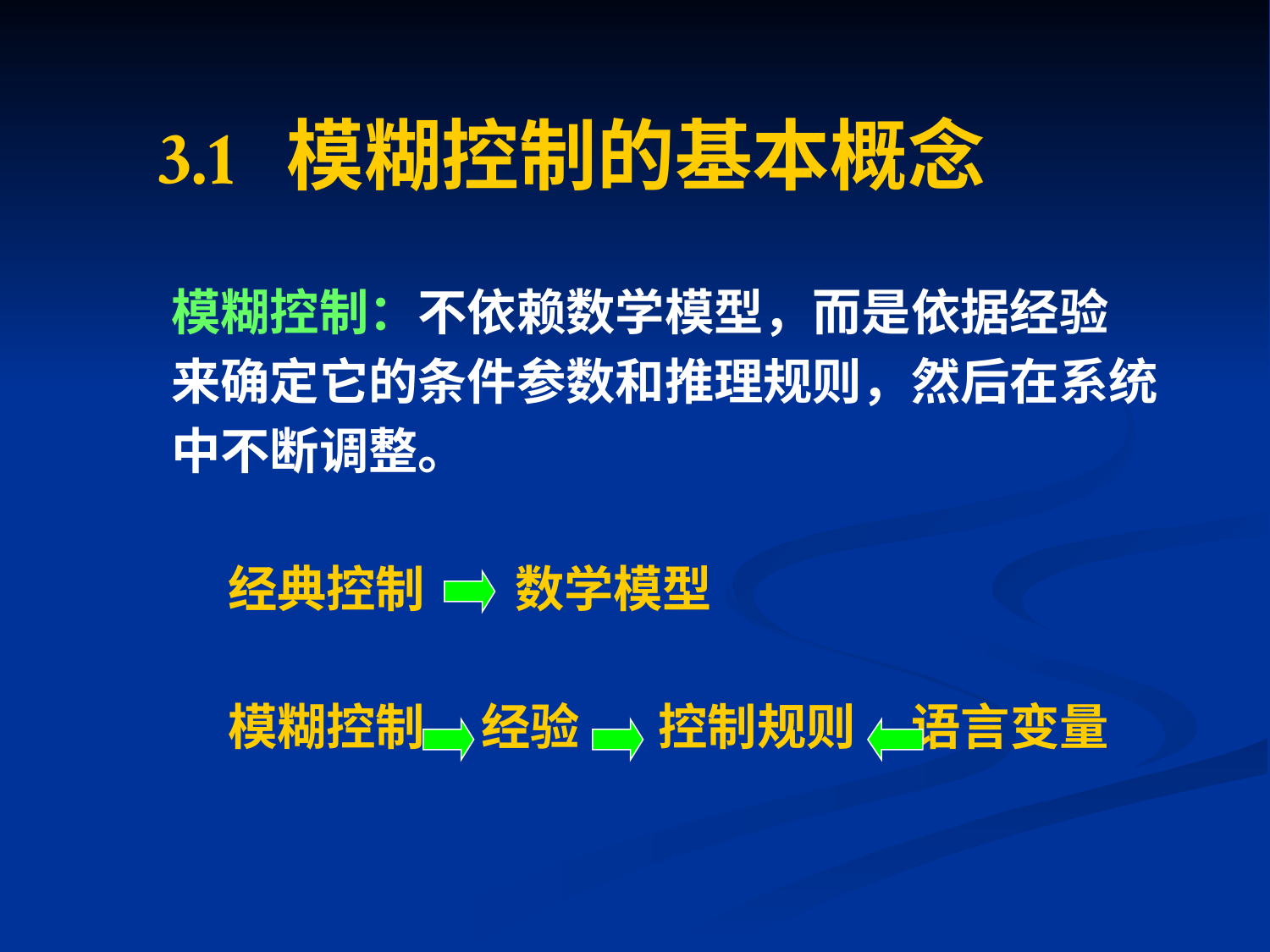

# 3.1  模糊控制的基本概念
模糊控制：不依赖数学模型，而是依据经验
来确定它的条件参数和推理规则，然后在系统
中不断调整。

    经典控制        数学模型

    模糊控制     经验       控制规则     语言变量